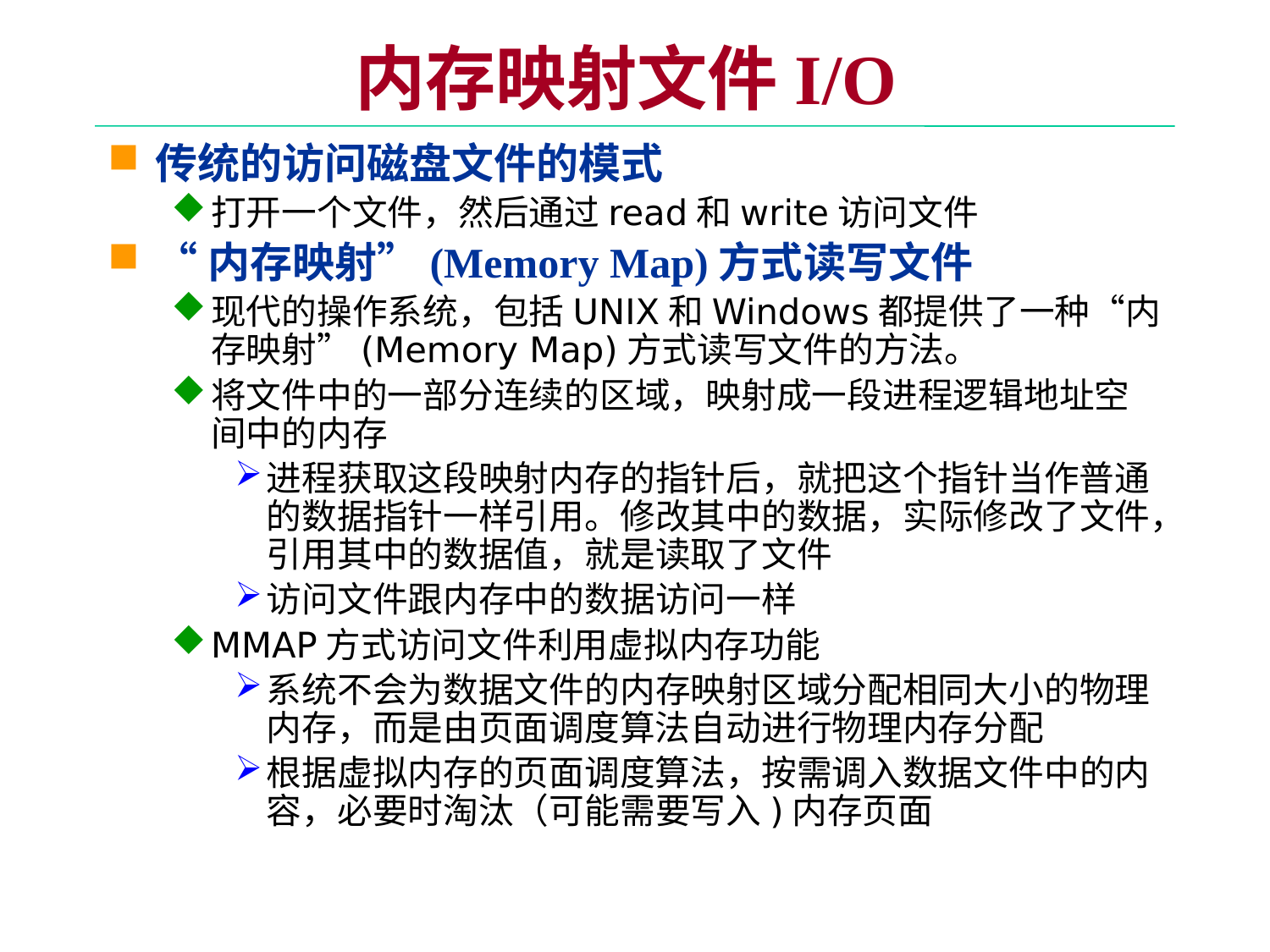

# 内存映射文件I/O
传统的访问磁盘文件的模式
打开一个文件，然后通过read和write访问文件
“内存映射”(Memory Map)方式读写文件
现代的操作系统，包括UNIX和Windows都提供了一种“内存映射”(Memory Map)方式读写文件的方法。
将文件中的一部分连续的区域，映射成一段进程逻辑地址空间中的内存
进程获取这段映射内存的指针后，就把这个指针当作普通的数据指针一样引用。修改其中的数据，实际修改了文件，引用其中的数据值，就是读取了文件
访问文件跟内存中的数据访问一样
MMAP方式访问文件利用虚拟内存功能
系统不会为数据文件的内存映射区域分配相同大小的物理内存，而是由页面调度算法自动进行物理内存分配
根据虚拟内存的页面调度算法，按需调入数据文件中的内容，必要时淘汰（可能需要写入)内存页面